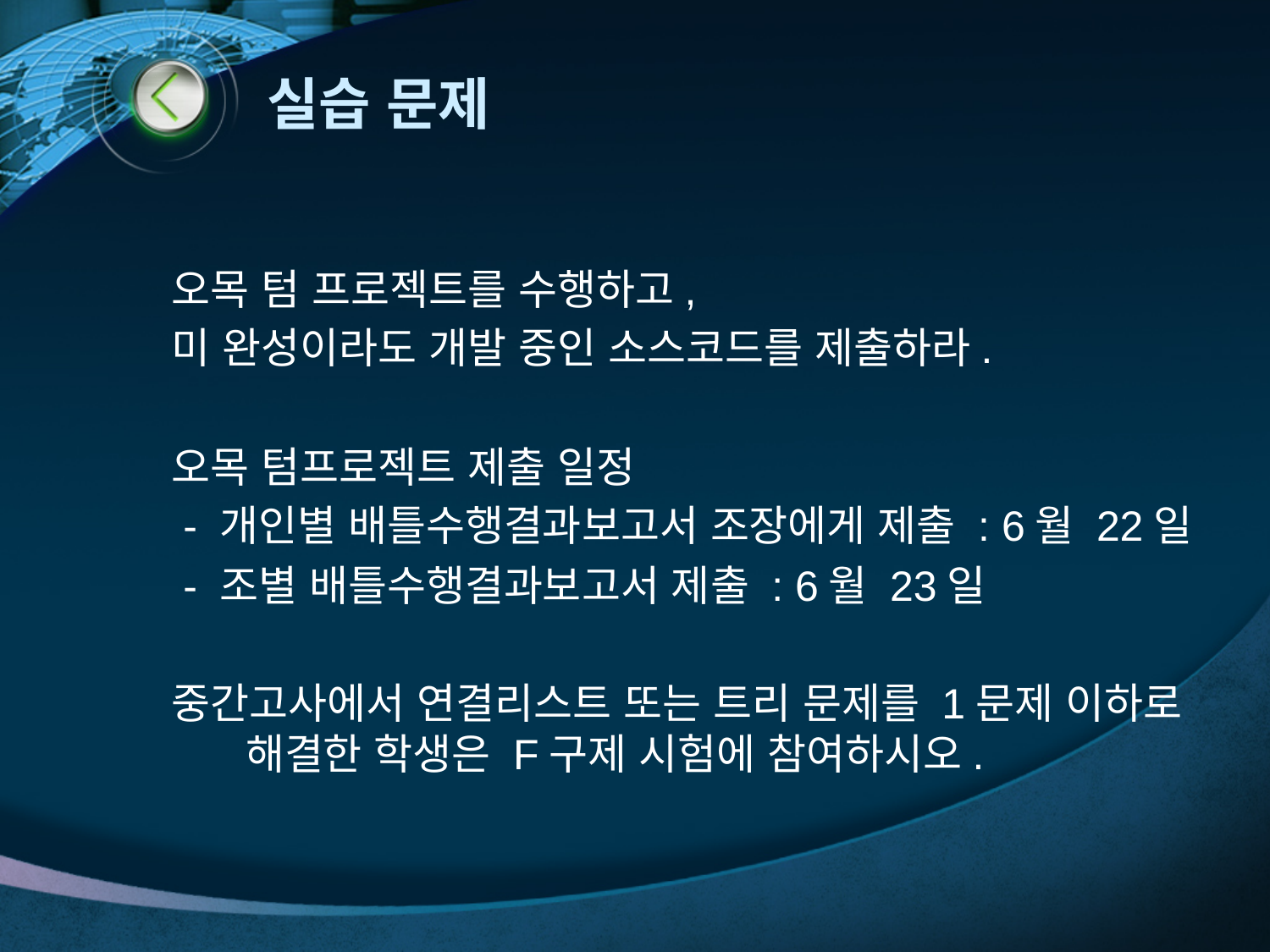

# 실습 문제
오목 텀 프로젝트를 수행하고,
미 완성이라도 개발 중인 소스코드를 제출하라.

오목 텀프로젝트 제출 일정
 - 개인별 배틀수행결과보고서 조장에게 제출 : 6월 22일
 - 조별 배틀수행결과보고서 제출 : 6월 23일

중간고사에서 연결리스트 또는 트리 문제를 1문제 이하로 해결한 학생은 F구제 시험에 참여하시오.